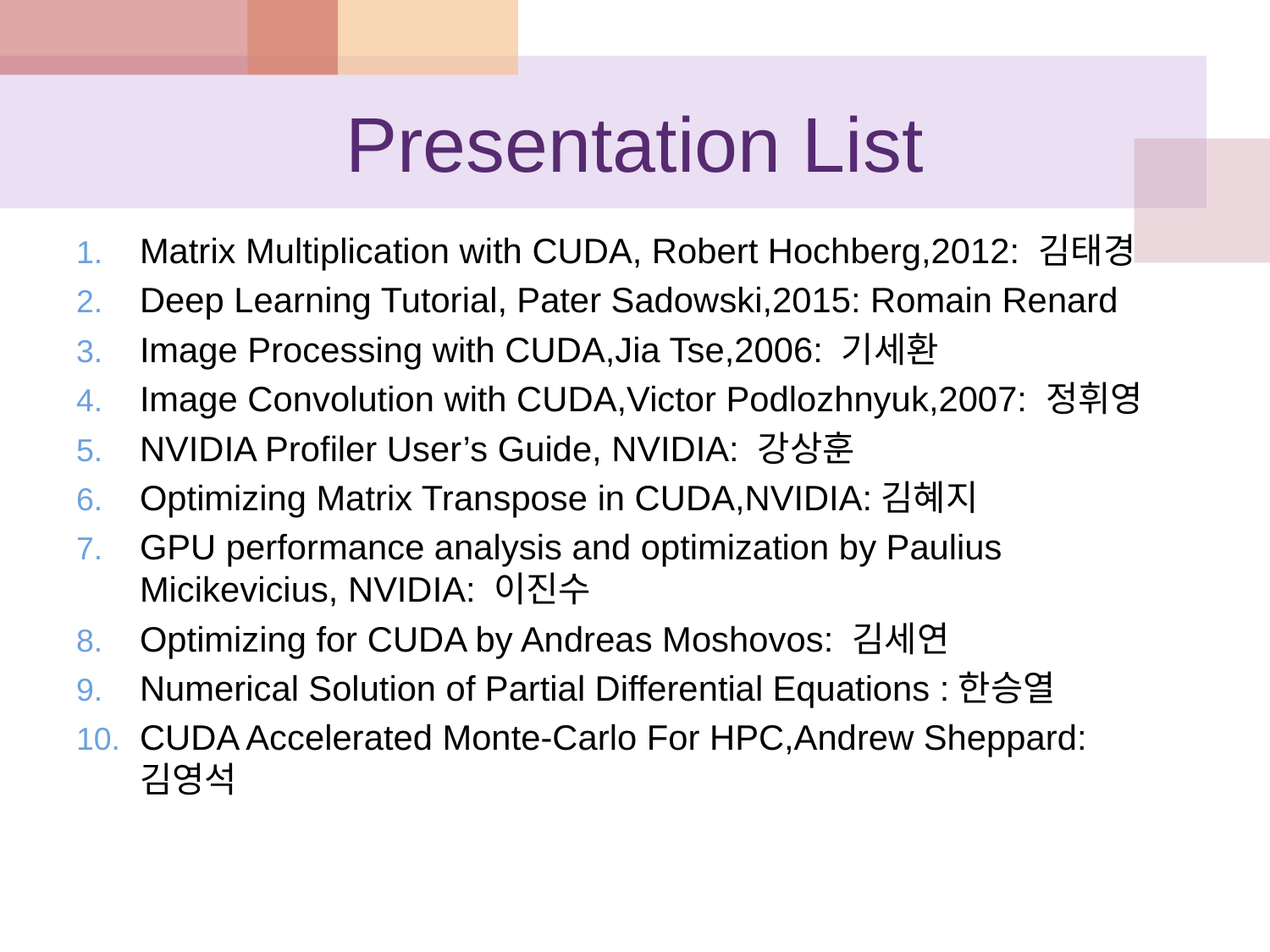

# Presentation List
Matrix Multiplication with CUDA, Robert Hochberg,2012: 김태경
Deep Learning Tutorial, Pater Sadowski,2015: Romain Renard
Image Processing with CUDA,Jia Tse,2006: 기세환
Image Convolution with CUDA,Victor Podlozhnyuk,2007: 정휘영
NVIDIA Profiler User’s Guide, NVIDIA: 강상훈
Optimizing Matrix Transpose in CUDA,NVIDIA:김혜지
GPU performance analysis and optimization by Paulius Micikevicius, NVIDIA: 이진수
Optimizing for CUDA by Andreas Moshovos: 김세연
Numerical Solution of Partial Differential Equations :한승열
CUDA Accelerated Monte-Carlo For HPC,Andrew Sheppard: 김영석